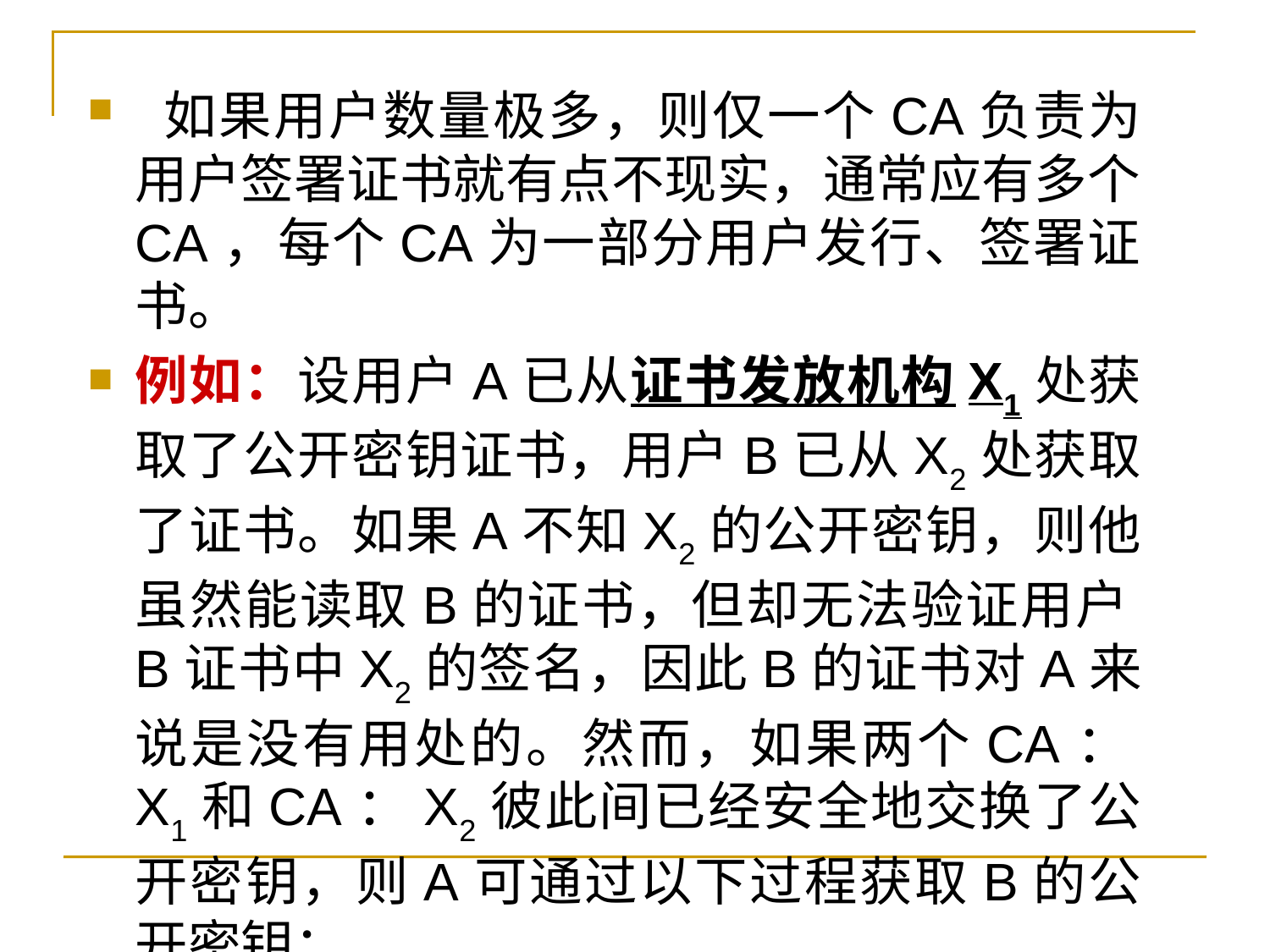

如果用户数量极多，则仅一个CA负责为用户签署证书就有点不现实，通常应有多个CA，每个CA为一部分用户发行、签署证书。
例如：设用户A已从证书发放机构X1处获取了公开密钥证书，用户B已从X2处获取了证书。如果A不知X2的公开密钥，则他虽然能读取B的证书，但却无法验证用户B证书中X2的签名，因此B的证书对A来说是没有用处的。然而，如果两个CA：X1和CA：X2彼此间已经安全地交换了公开密钥，则A可通过以下过程获取B的公开密钥：